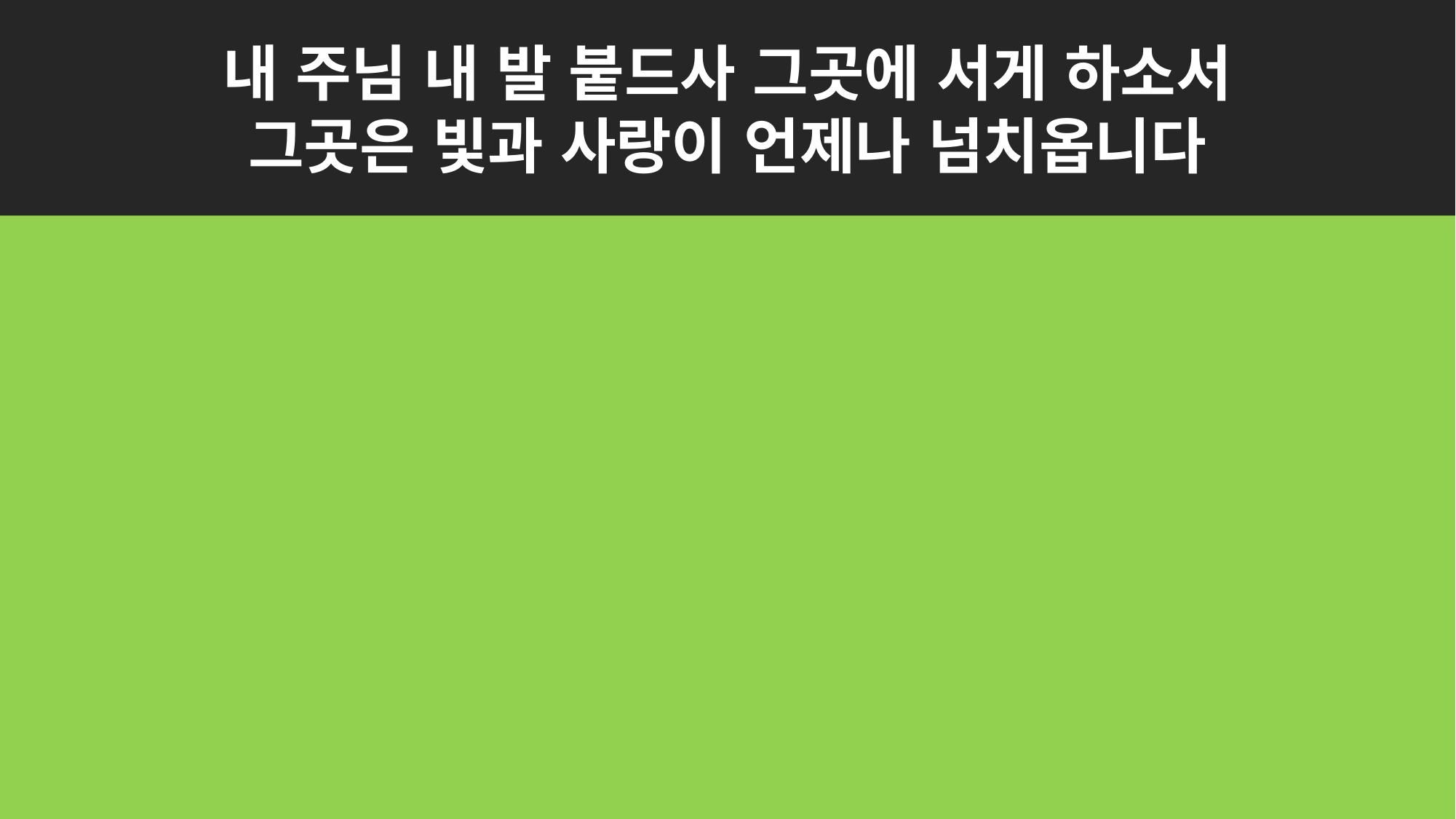

내 주님 내 발 붙드사 그곳에 서게 하소서
그곳은 빛과 사랑이 언제나 넘치옵니다